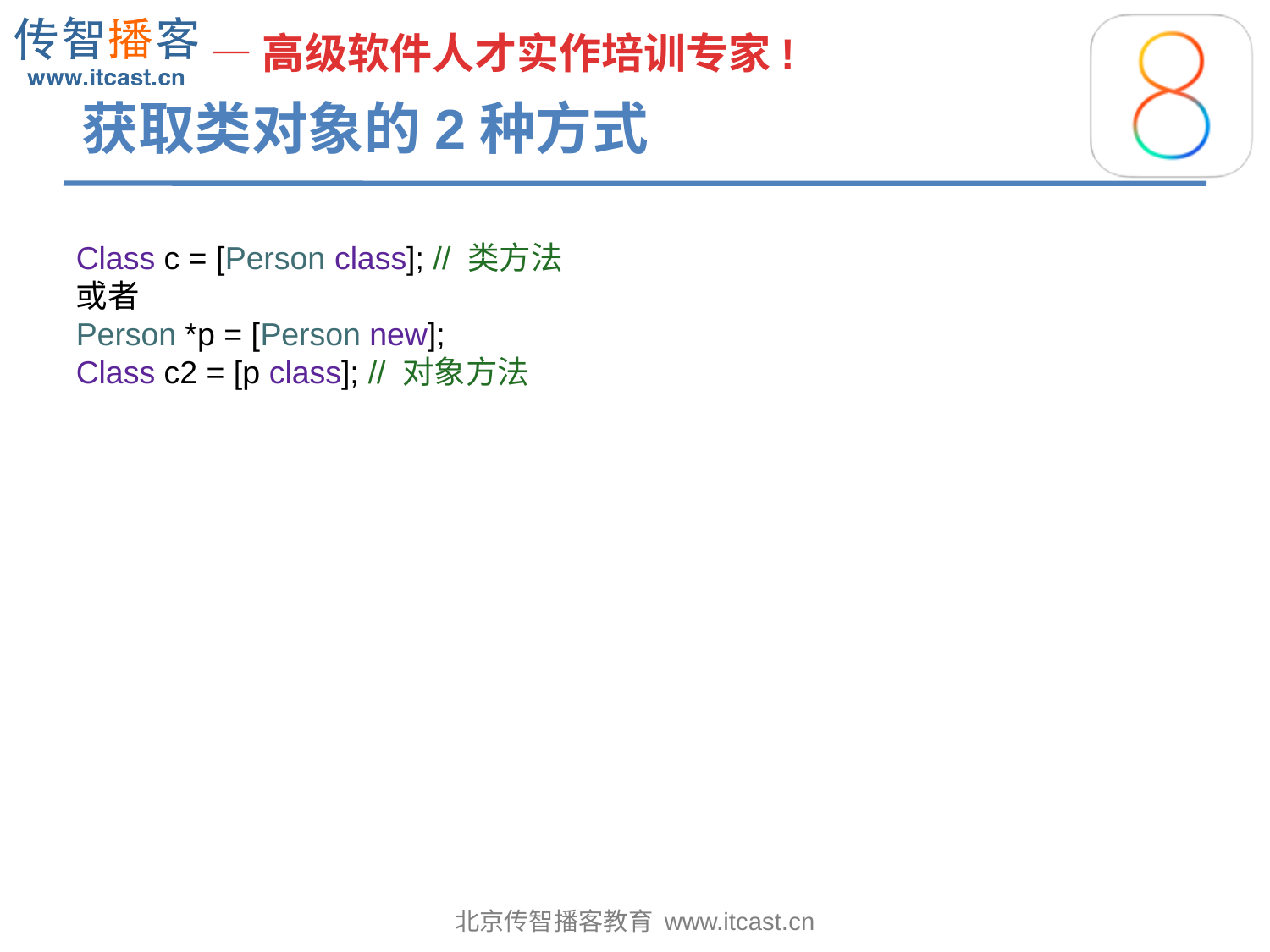

# 获取类对象的2种方式
Class c = [Person class]; // 类方法
或者
Person *p = [Person new];
Class c2 = [p class]; // 对象方法